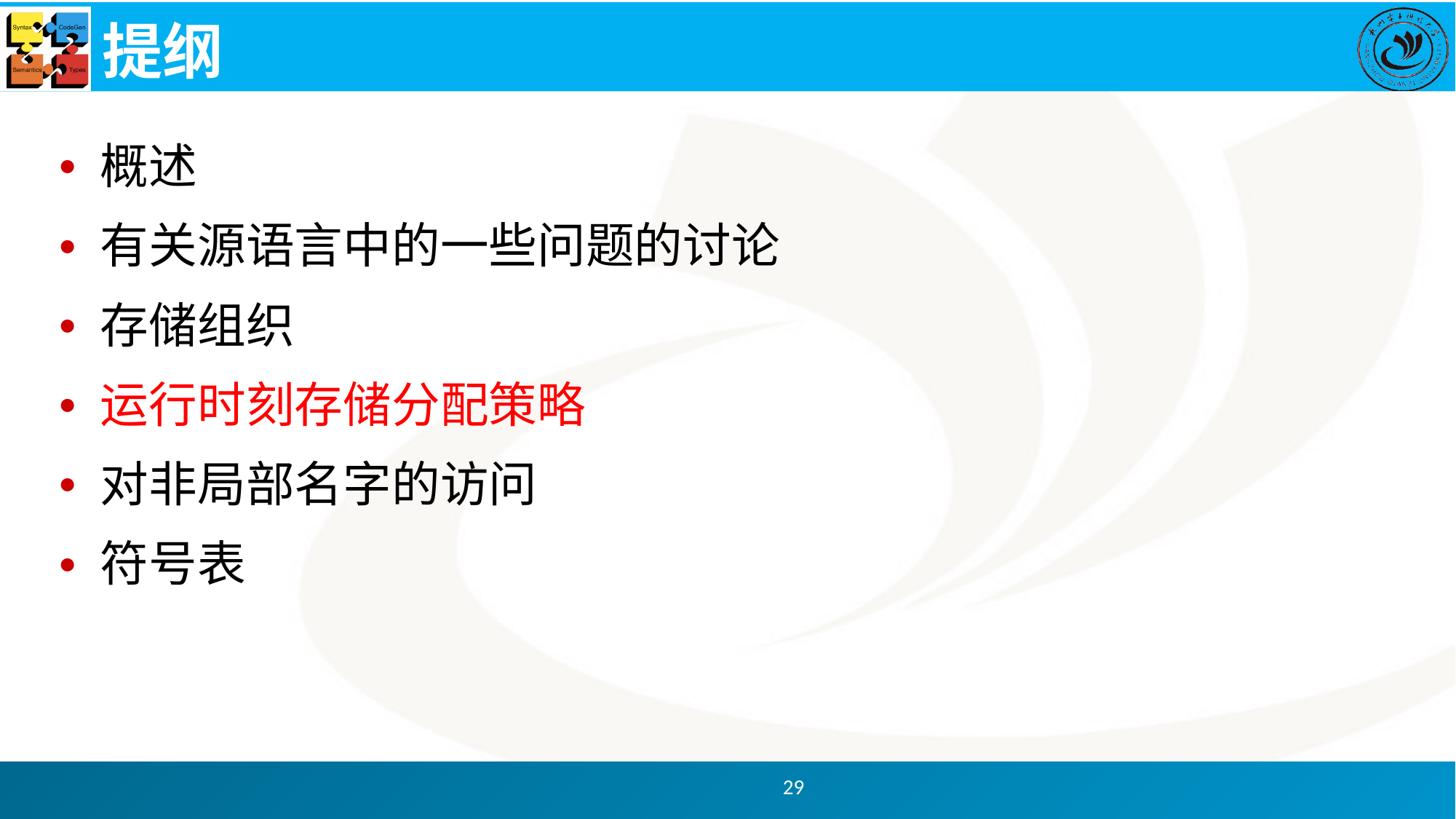

# 提纲
概述
有关源语言中的一些问题的讨论
存储组织
运行时刻存储分配策略
对非局部名字的访问
符号表
29